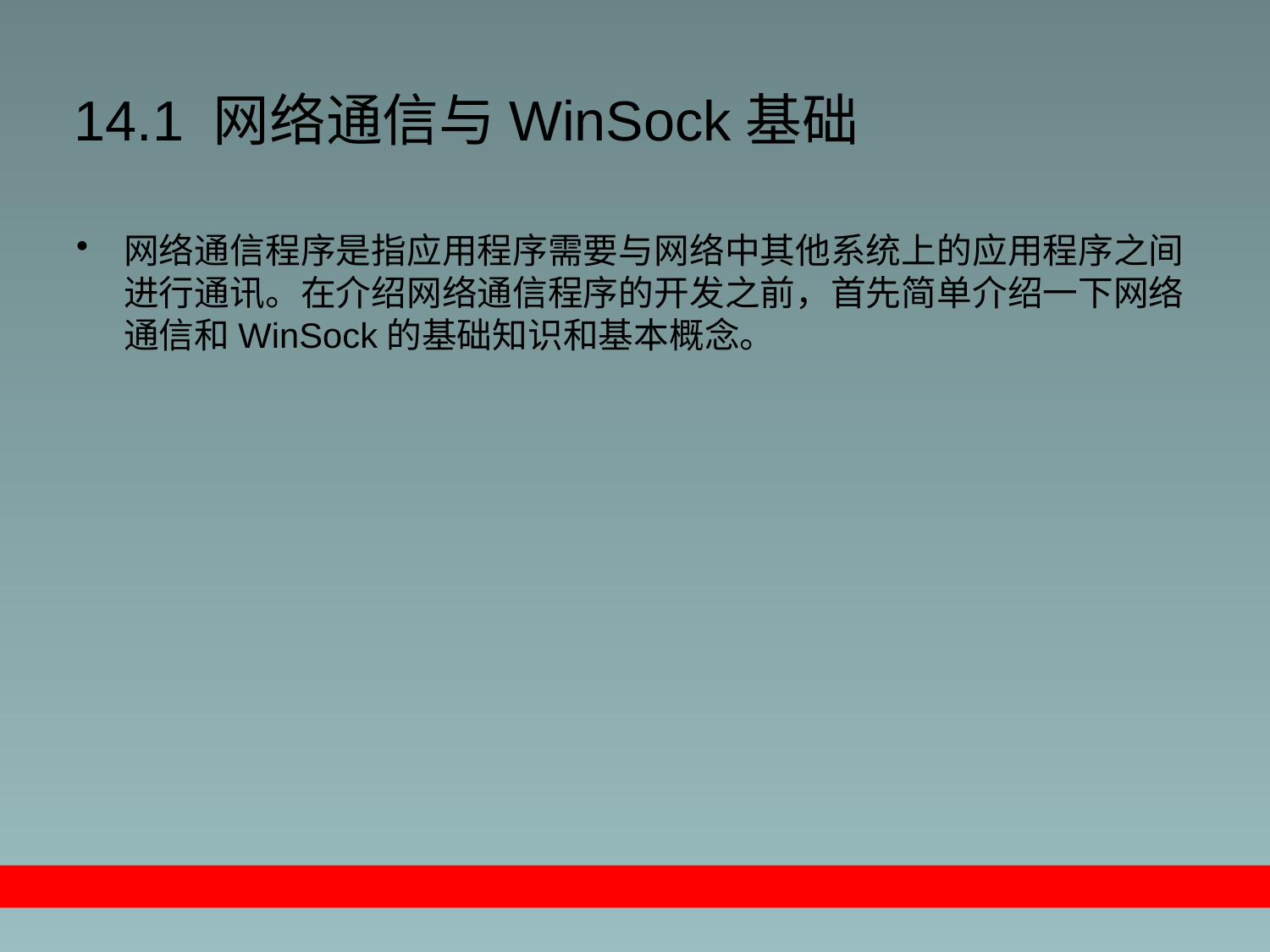

# 14.1 网络通信与WinSock基础
网络通信程序是指应用程序需要与网络中其他系统上的应用程序之间进行通讯。在介绍网络通信程序的开发之前，首先简单介绍一下网络通信和WinSock的基础知识和基本概念。